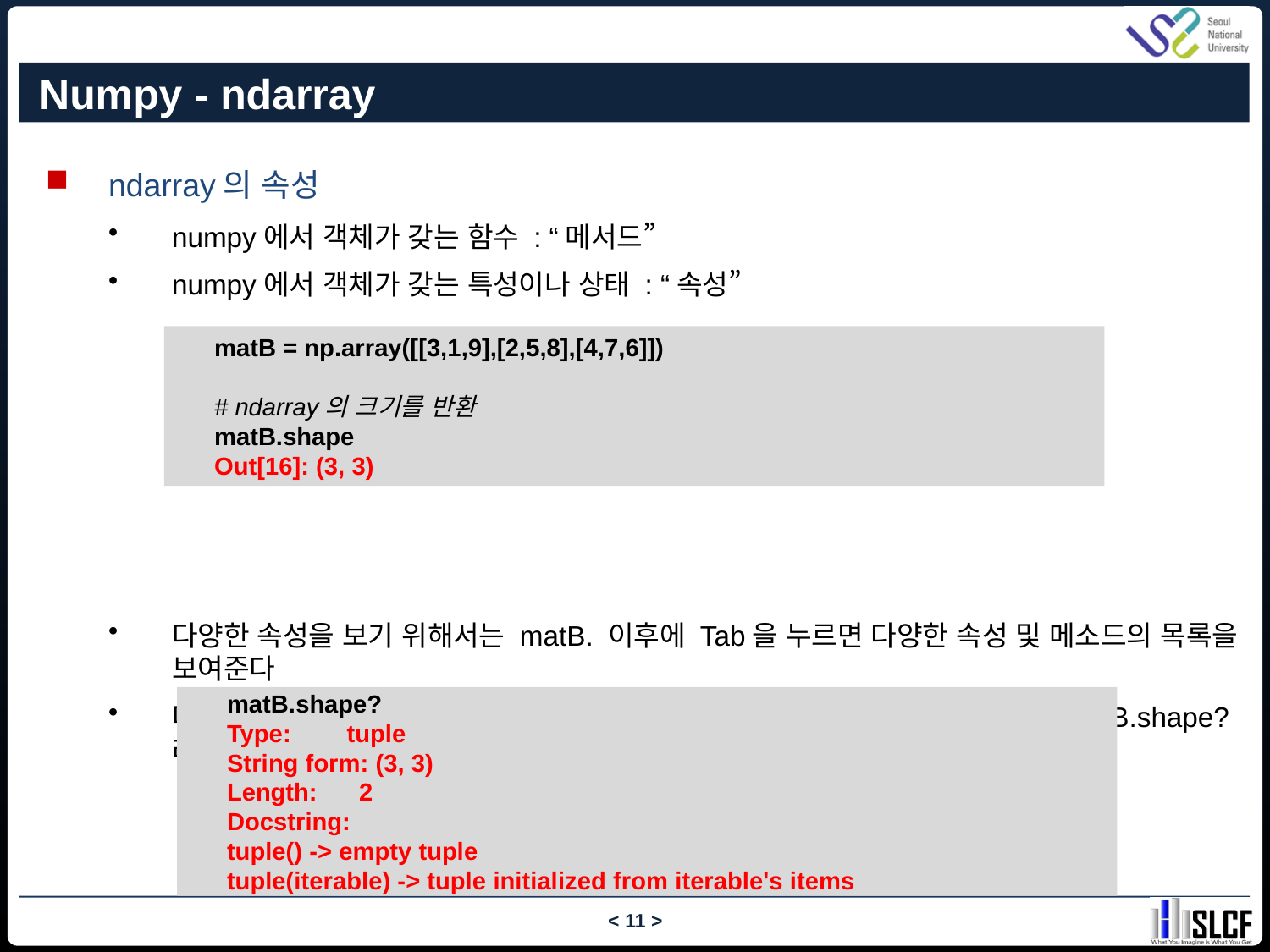

# Numpy - ndarray
ndarray의 속성
numpy에서 객체가 갖는 함수 : “메서드”
numpy에서 객체가 갖는 특성이나 상태 : “속성”

다양한 속성을 보기 위해서는 matB. 이후에 Tab을 누르면 다양한 속성 및 메소드의 목록을 보여준다
다양한 후보 중 어떤 속성, 예를 들어 shape 속성에 대해 알고 싶을 때에는 matB.shape? 라고 입력하면 자세한 정보를 볼 수 있다

matB = np.array([[3,1,9],[2,5,8],[4,7,6]])

# ndarray의 크기를 반환
matB.shape
Out[16]: (3, 3)
matB.shape?
Type:        tuple
String form: (3, 3)
Length:      2
Docstring:
tuple() -> empty tuple
tuple(iterable) -> tuple initialized from iterable's items